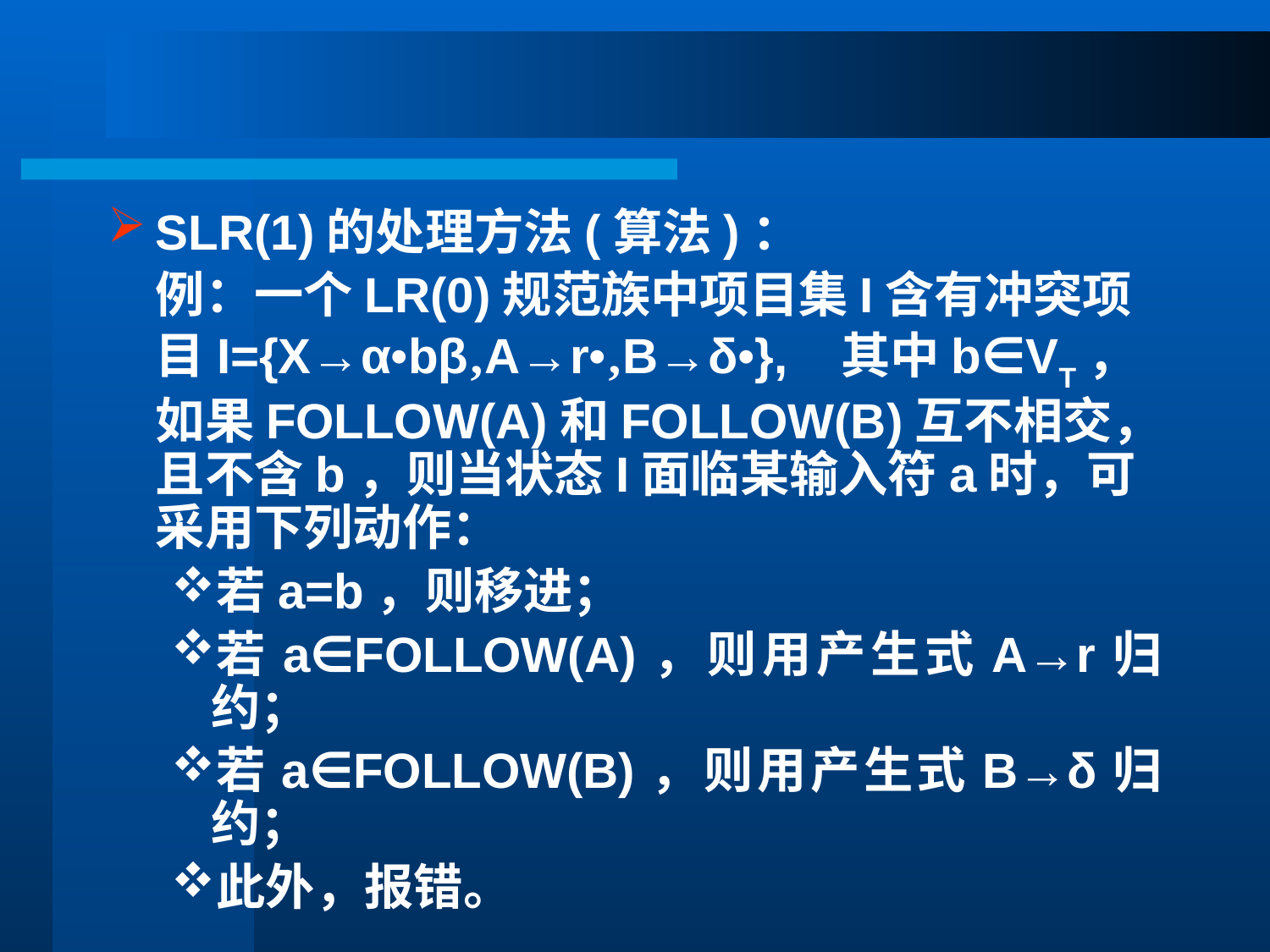

#
SLR(1)的处理方法(算法)：
	例：一个LR(0)规范族中项目集I含有冲突项目I={X→α•bβ‚Α→r•‚Β→δ•},   其中b∈VT，
	如果FOLLOW(A)和FOLLOW(B)互不相交，且不含b，则当状态I面临某输入符a时，可采用下列动作：
若a=b，则移进；
若a∈FOLLOW(A)，则用产生式A→r归约；
若a∈FOLLOW(B)，则用产生式B→δ归约；
此外，报错。